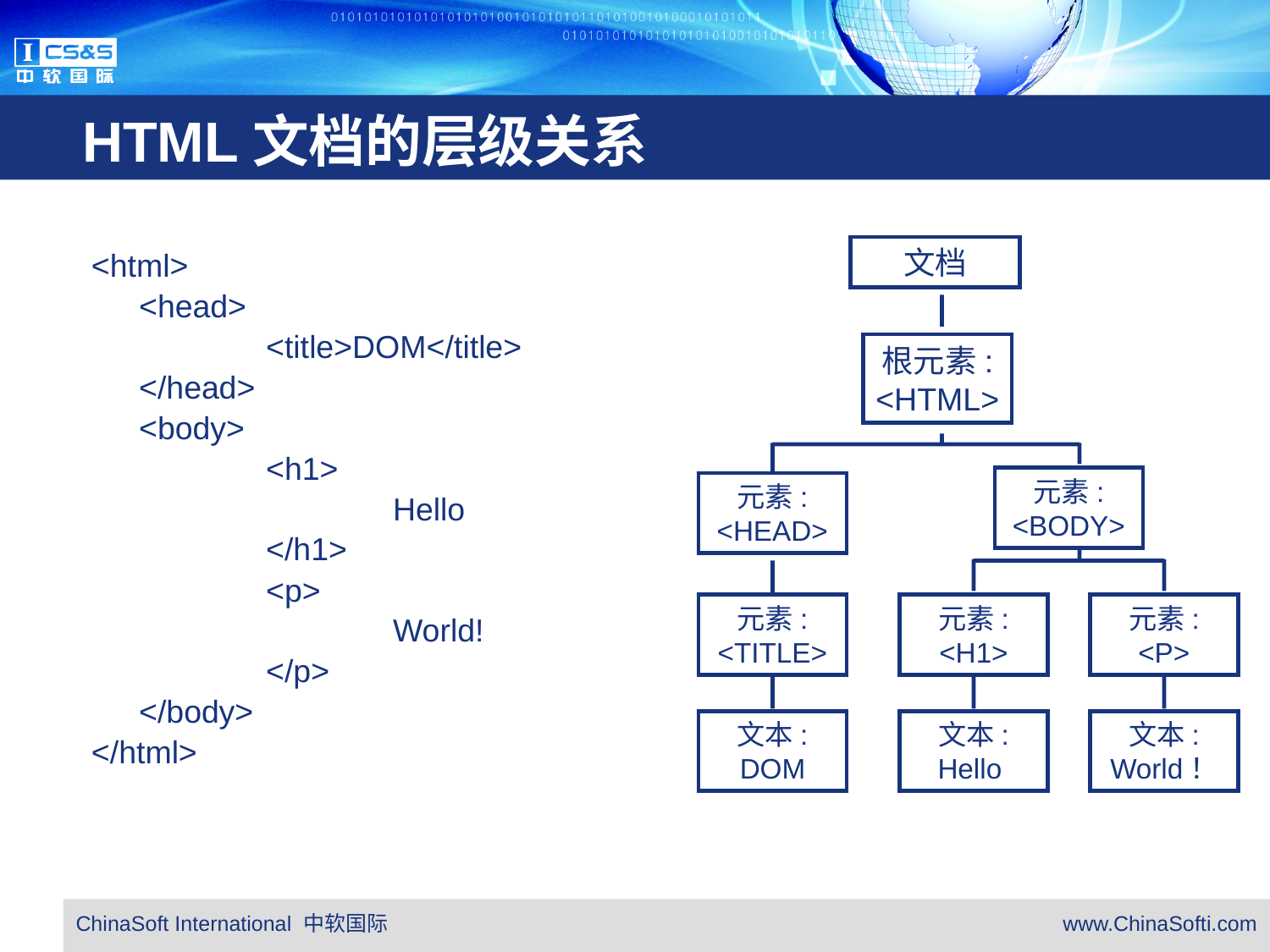

# HTML文档的层级关系
文档
<html>
    	<head>
      	<title>DOM</title>
    	</head>
	<body>
    		<h1>
			Hello
    		</h1>
    		<p>
			World!
		</p>
	</body>
</html>

根元素:
<HTML>

元素:
<BODY>
元素:
<HEAD>

元素:
<TITLE>
元素:
<H1>
元素:
<P>

文本:
DOM
文本:
Hello
文本:
World！